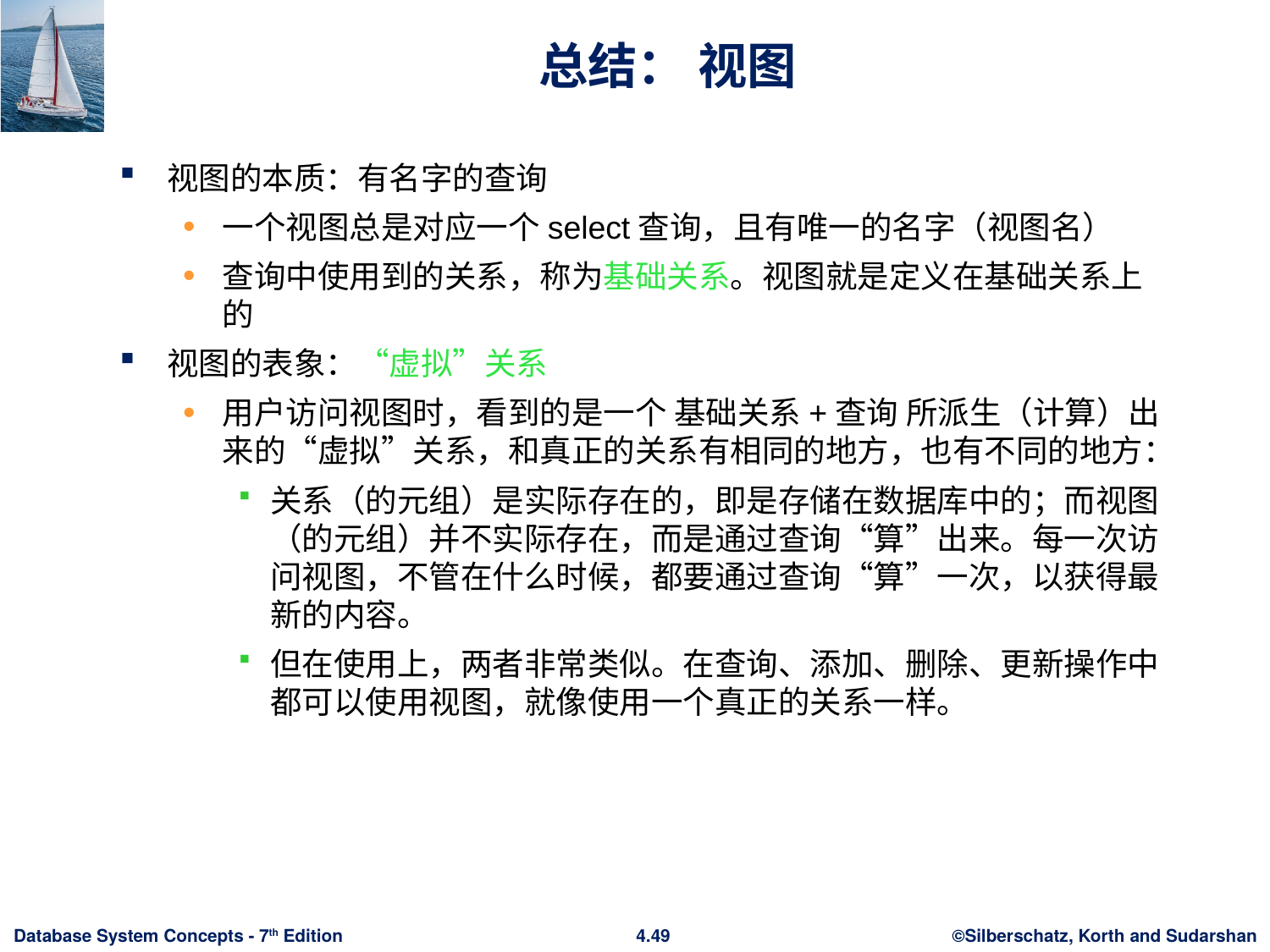

# 总结： 视图
视图的本质：有名字的查询
一个视图总是对应一个select查询，且有唯一的名字（视图名）
查询中使用到的关系，称为基础关系。视图就是定义在基础关系上的
视图的表象：“虚拟”关系
用户访问视图时，看到的是一个 基础关系+查询 所派生（计算）出来的“虚拟”关系，和真正的关系有相同的地方，也有不同的地方：
关系（的元组）是实际存在的，即是存储在数据库中的；而视图（的元组）并不实际存在，而是通过查询“算”出来。每一次访问视图，不管在什么时候，都要通过查询“算”一次，以获得最新的内容。
但在使用上，两者非常类似。在查询、添加、删除、更新操作中都可以使用视图，就像使用一个真正的关系一样。